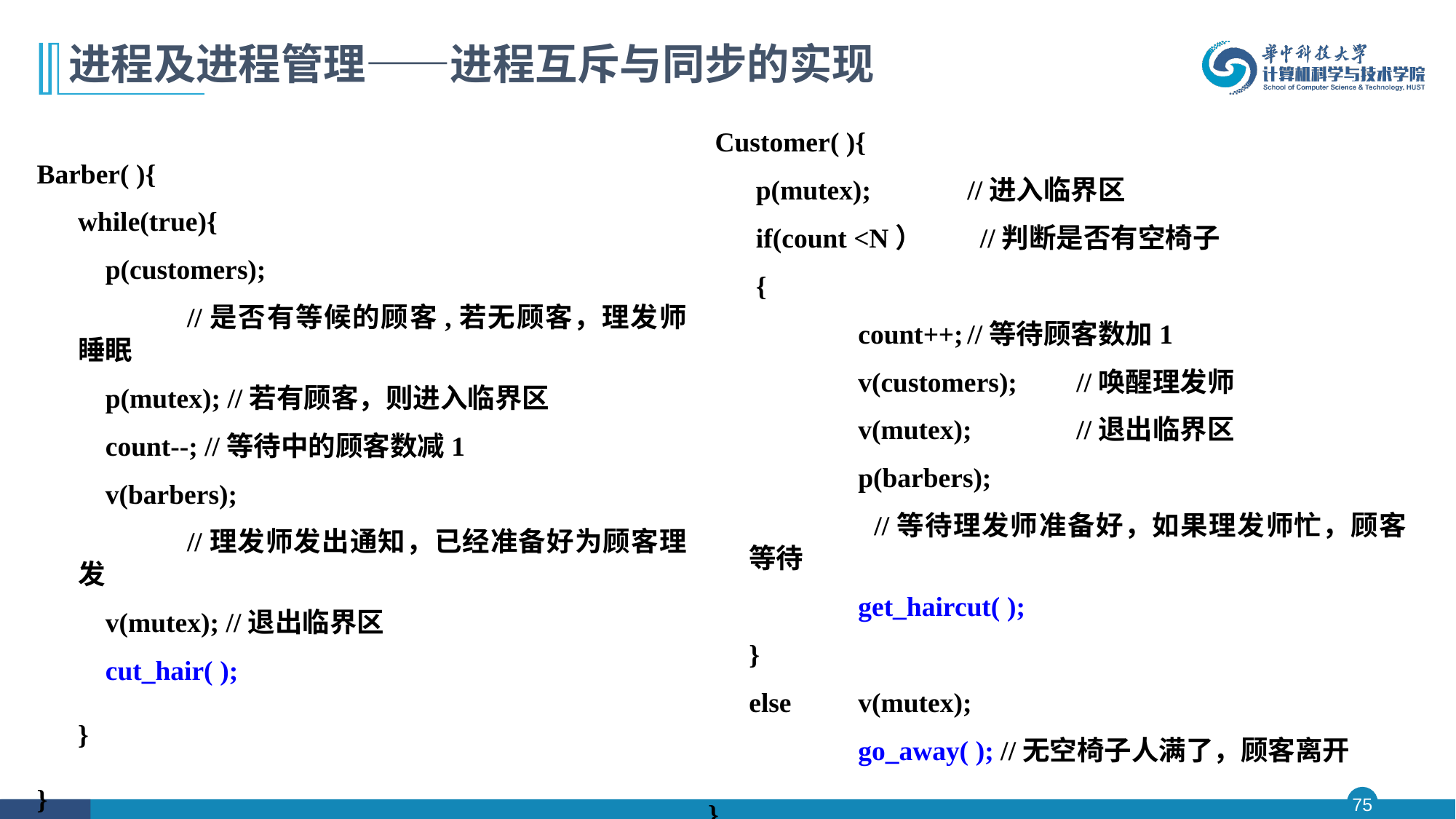

# 进程及进程管理——进程互斥与同步的实现
 Customer( ){
 	 p(mutex);	//进入临界区
 	 if(count <N） 	 //判断是否有空椅子
 	 {
		count++;	//等待顾客数加1
  		v(customers);	//唤醒理发师
   		v(mutex); 	//退出临界区
   	     	p(barbers);
		  //等待理发师准备好，如果理发师忙，顾客等待
         	get_haircut( );
 	}
   	else   	v(mutex);
		go_away( ); //无空椅子人满了，顾客离开
}
Barber( ){
	while(true){
	    p(customers);
		//是否有等候的顾客,若无顾客，理发师睡眠
	    p(mutex); //若有顾客，则进入临界区
	    count--; //等待中的顾客数减1
	    v(barbers);
		//理发师发出通知，已经准备好为顾客理发
	    v(mutex); //退出临界区
	    cut_hair( );
	}
}